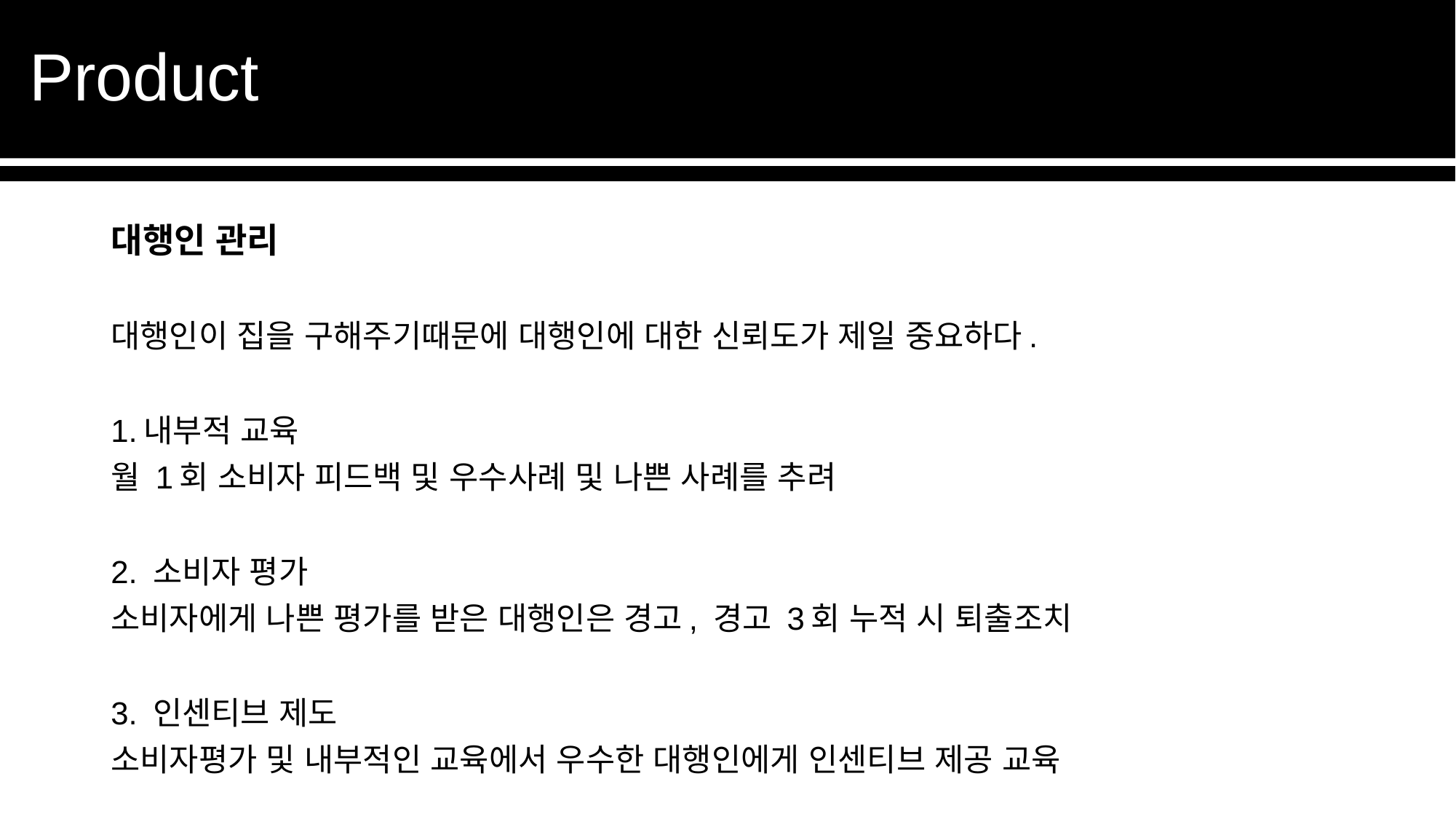

# Product
대행인 관리

대행인이 집을 구해주기때문에 대행인에 대한 신뢰도가 제일 중요하다.

1.내부적 교육
월 1회 소비자 피드백 및 우수사례 및 나쁜 사례를 추려

2. 소비자 평가
소비자에게 나쁜 평가를 받은 대행인은 경고, 경고 3회 누적 시 퇴출조치

3. 인센티브 제도
소비자평가 및 내부적인 교육에서 우수한 대행인에게 인센티브 제공 교육